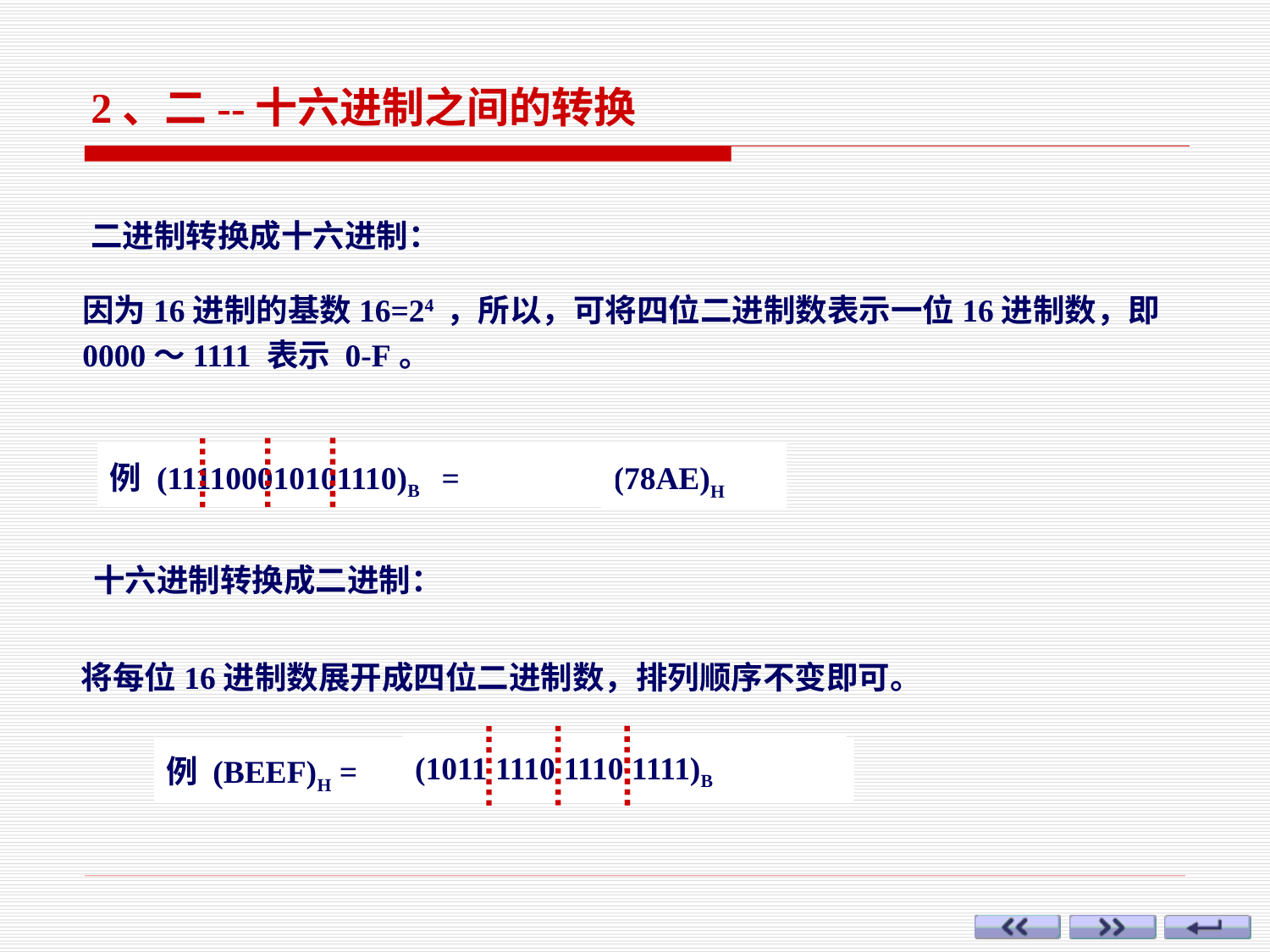

2、二--十六进制之间的转换
二进制转换成十六进制：
因为16进制的基数16=24 ，所以，可将四位二进制数表示一位16进制数，即 0000～1111 表示 0-F。

例 (111100010101110)B =
例 (111100010101110)B    =
(78AE)H
十六进制转换成二进制：
将每位16进制数展开成四位二进制数，排列顺序不变即可。

(1011 1110 1110 1111)B
例 (BEEF)H =